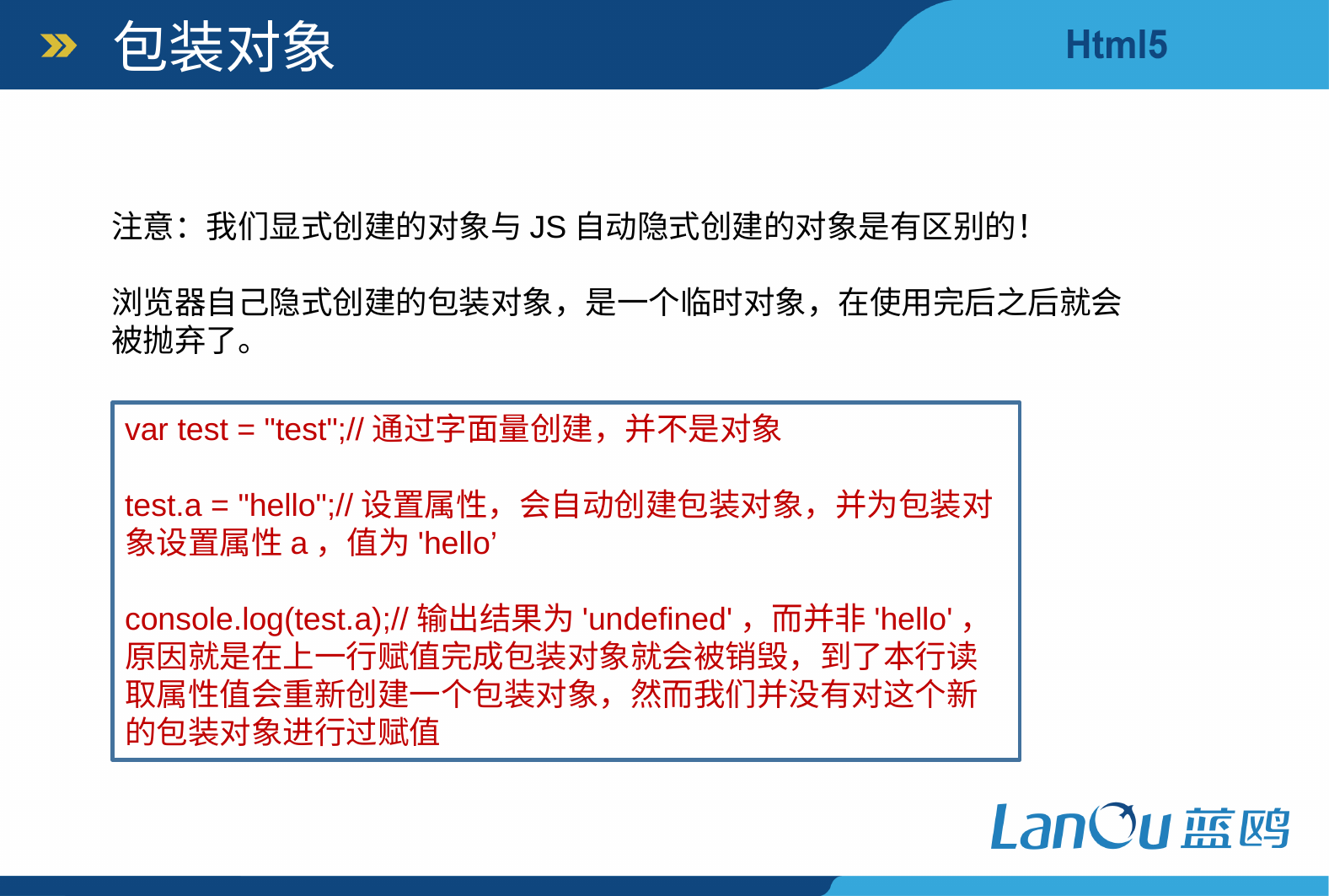

包装对象
注意：我们显式创建的对象与JS自动隐式创建的对象是有区别的！

浏览器自己隐式创建的包装对象，是一个临时对象，在使用完后之后就会被抛弃了。
var test = "test";//通过字面量创建，并不是对象

test.a = "hello";//设置属性，会自动创建包装对象，并为包装对象设置属性a，值为'hello’

console.log(test.a);//输出结果为'undefined'，而并非'hello'，原因就是在上一行赋值完成包装对象就会被销毁，到了本行读取属性值会重新创建一个包装对象，然而我们并没有对这个新的包装对象进行过赋值